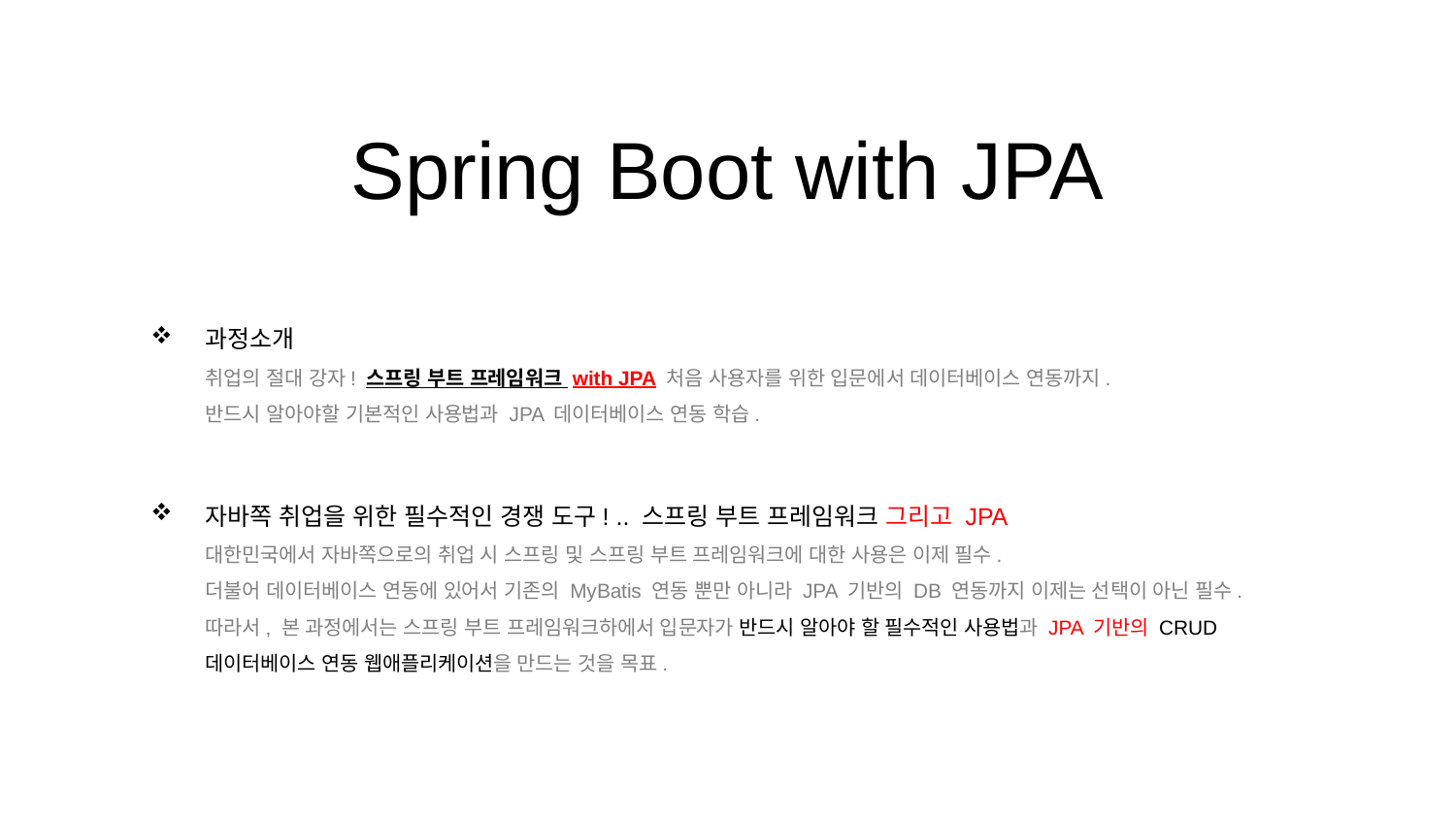

Spring Boot with JPA
과정소개
취업의 절대 강자! 스프링 부트 프레임워크 with JPA 처음 사용자를 위한 입문에서 데이터베이스 연동까지.
반드시 알아야할 기본적인 사용법과 JPA 데이터베이스 연동 학습.
자바쪽 취업을 위한 필수적인 경쟁 도구! .. 스프링 부트 프레임워크 그리고 JPA
대한민국에서 자바쪽으로의 취업 시 스프링 및 스프링 부트 프레임워크에 대한 사용은 이제 필수.
더불어 데이터베이스 연동에 있어서 기존의 MyBatis 연동 뿐만 아니라 JPA 기반의 DB 연동까지 이제는 선택이 아닌 필수.
따라서, 본 과정에서는 스프링 부트 프레임워크하에서 입문자가 반드시 알아야 할 필수적인 사용법과 JPA 기반의 CRUD 데이터베이스 연동 웹애플리케이션을 만드는 것을 목표.